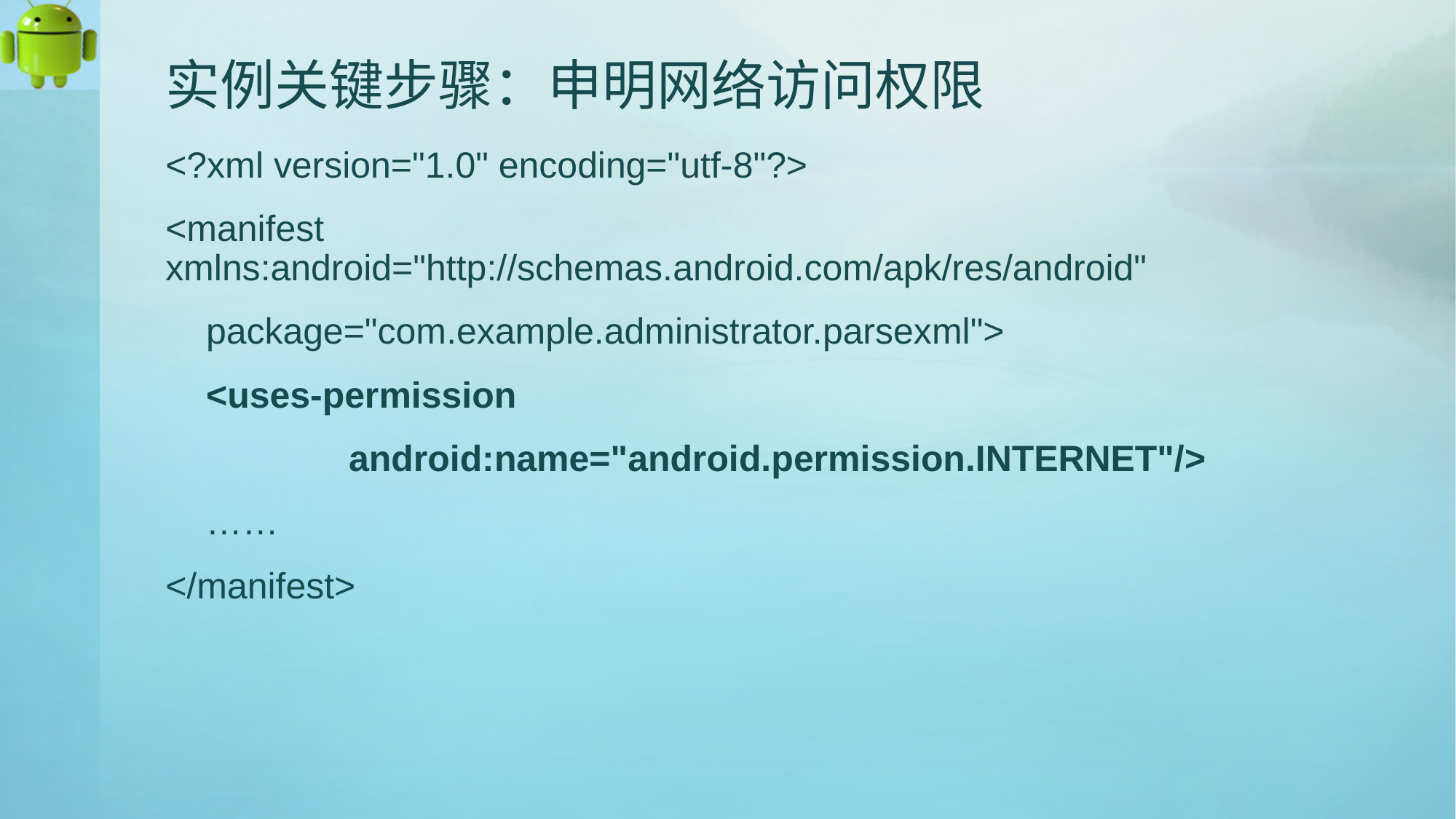

# 实例关键步骤：申明网络访问权限
<?xml version="1.0" encoding="utf-8"?>
<manifest xmlns:android="http://schemas.android.com/apk/res/android"
    package="com.example.administrator.parsexml">
    <uses-permission
                  android:name="android.permission.INTERNET"/>
    ……
</manifest>